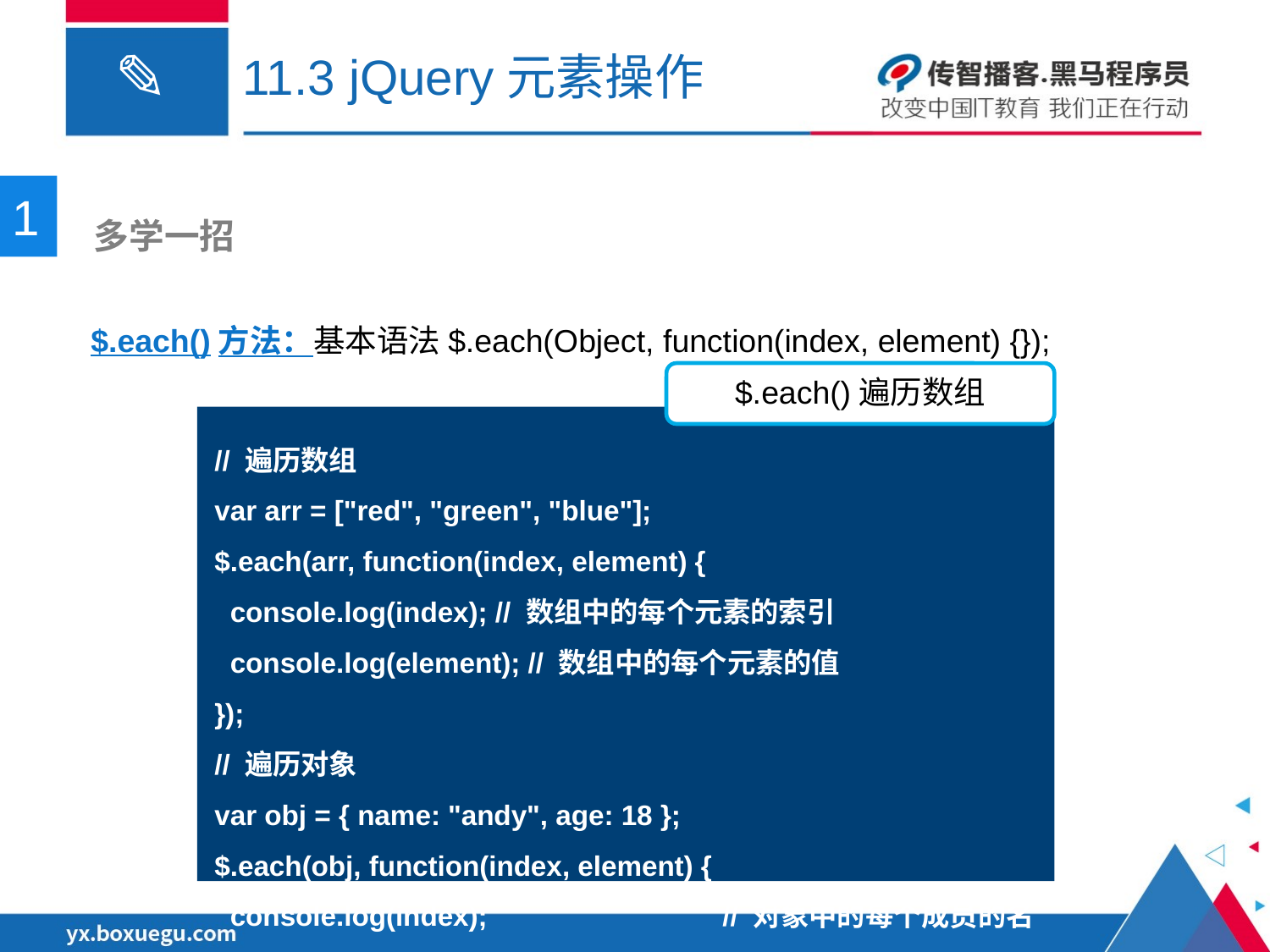

# 11.3 jQuery元素操作

1
  多学一招
$.each()方法：基本语法$.each(Object, function(index, element) {});
$.each()遍历数组

// 遍历数组
var arr = ["red", "green", "blue"];
$.each(arr, function(index, element) {
  console.log(index); // 数组中的每个元素的索引
  console.log(element); // 数组中的每个元素的值
});
// 遍历对象
var obj = { name: "andy", age: 18 };
$.each(obj, function(index, element) {
  console.log(index); 		// 对象中的每个成员的名
  console.log(element); 	// 对象中的每个成员的值
});